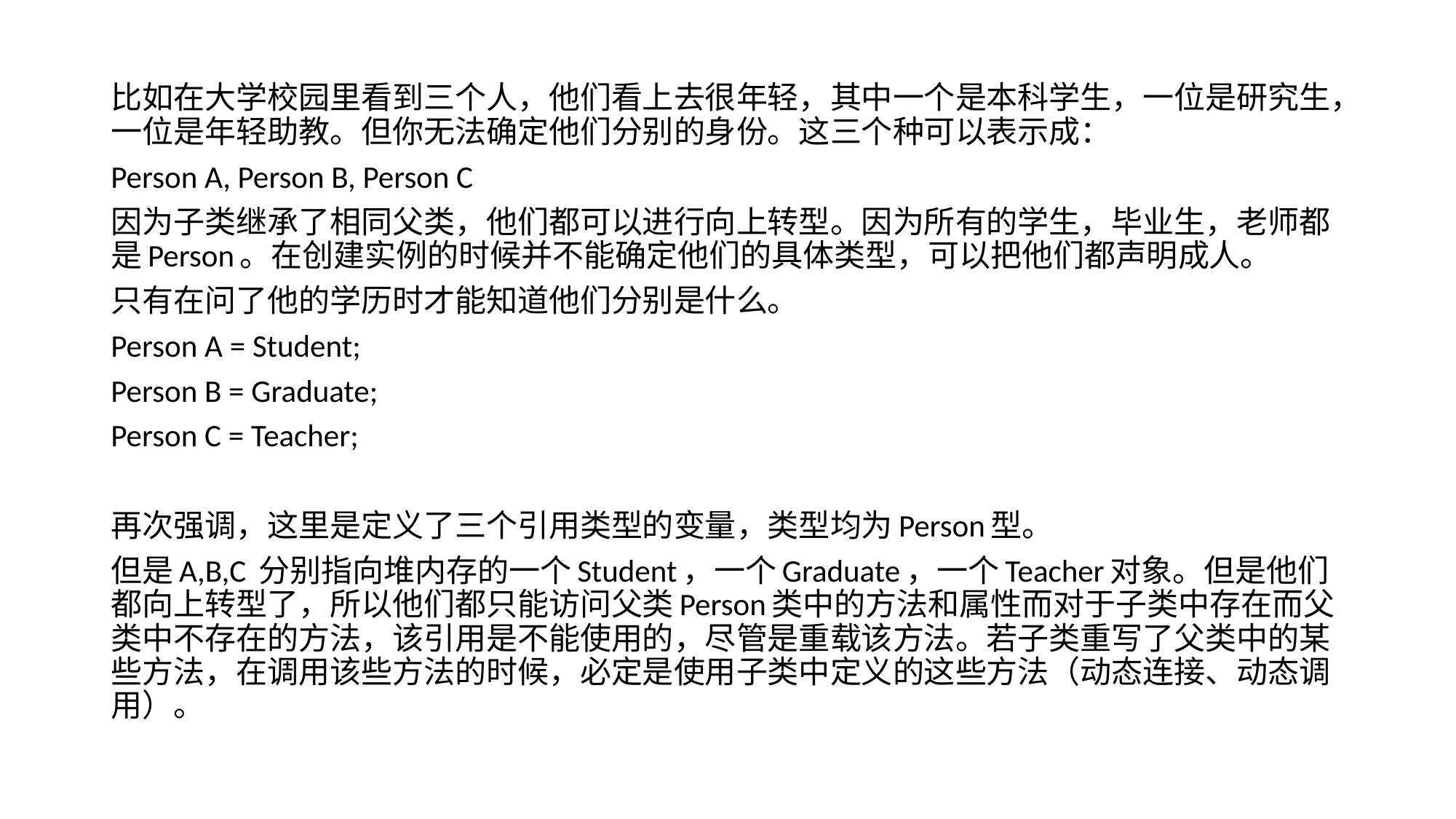

比如在大学校园里看到三个人，他们看上去很年轻，其中一个是本科学生，一位是研究生，一位是年轻助教。但你无法确定他们分别的身份。这三个种可以表示成：
Person A, Person B, Person C
因为子类继承了相同父类，他们都可以进行向上转型。因为所有的学生，毕业生，老师都是Person。在创建实例的时候并不能确定他们的具体类型，可以把他们都声明成人。
只有在问了他的学历时才能知道他们分别是什么。
Person A = Student;
Person B = Graduate;
Person C = Teacher;

再次强调，这里是定义了三个引用类型的变量，类型均为Person型。
但是A,B,C 分别指向堆内存的一个Student，一个Graduate，一个Teacher对象。但是他们都向上转型了，所以他们都只能访问父类Person类中的方法和属性而对于子类中存在而父类中不存在的方法，该引用是不能使用的，尽管是重载该方法。若子类重写了父类中的某些方法，在调用该些方法的时候，必定是使用子类中定义的这些方法（动态连接、动态调用）。